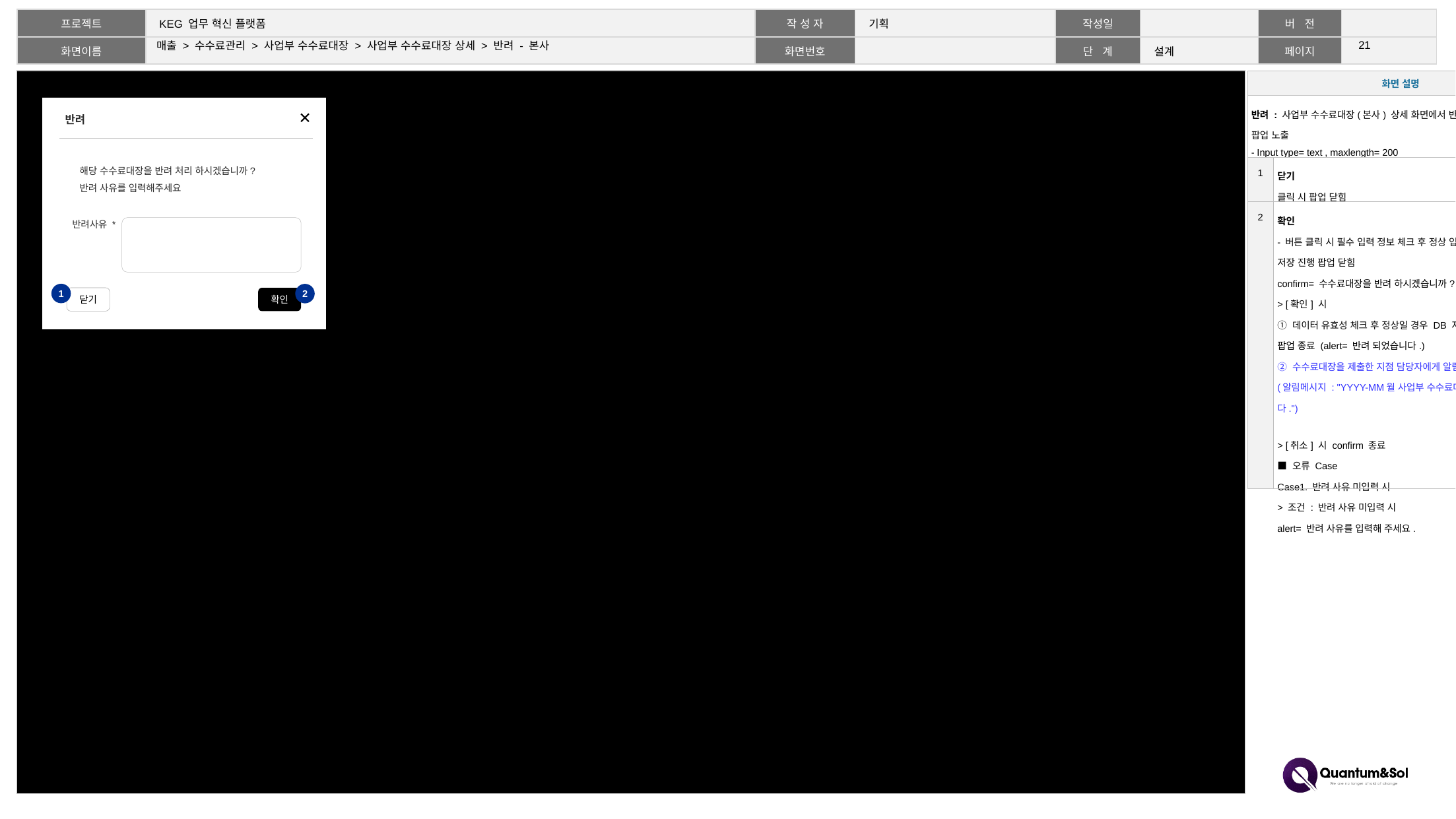

21

# 매출 > 수수료관리 > 사업부 수수료대장 > 사업부 수수료대장 상세 > 반려 - 본사
| 화면 설명 |  |
| --- | --- |
| 반려 : 사업부 수수료대장(본사) 상세 화면에서 반려 버튼 클릭 시 해당 팝업 노출 - Input type= text , maxlength= 200 |  |
| 1 | 닫기 클릭 시 팝업 닫힘 |
| 2 | 확인 - 버튼 클릭 시 필수 입력 정보 체크 후 정상 입력 시 confirm 노출 후 저장 진행 팝업 닫힘 confirm= 수수료대장을 반려 하시겠습니까? > [확인] 시 ① 데이터 유효성 체크 후 정상일 경우 DB 저장 및 alert 노출 후 팝업 종료 (alert= 반려 되었습니다.) ② 수수료대장을 제출한 지점 담당자에게 알림 발송 (알림메시지 : "YYYY-MM월 사업부 수수료대장이 반려 되었습니다.") > [취소] 시 confirm 종료 ■ 오류 Case Case1. 반려 사유 미입력 시 > 조건 : 반려 사유 미입력 시 alert= 반려 사유를 입력해 주세요. |
반려
해당 수수료대장을 반려 처리 하시겠습니까?
반려 사유를 입력해주세요
반려사유 *

닫기
확인
1
2